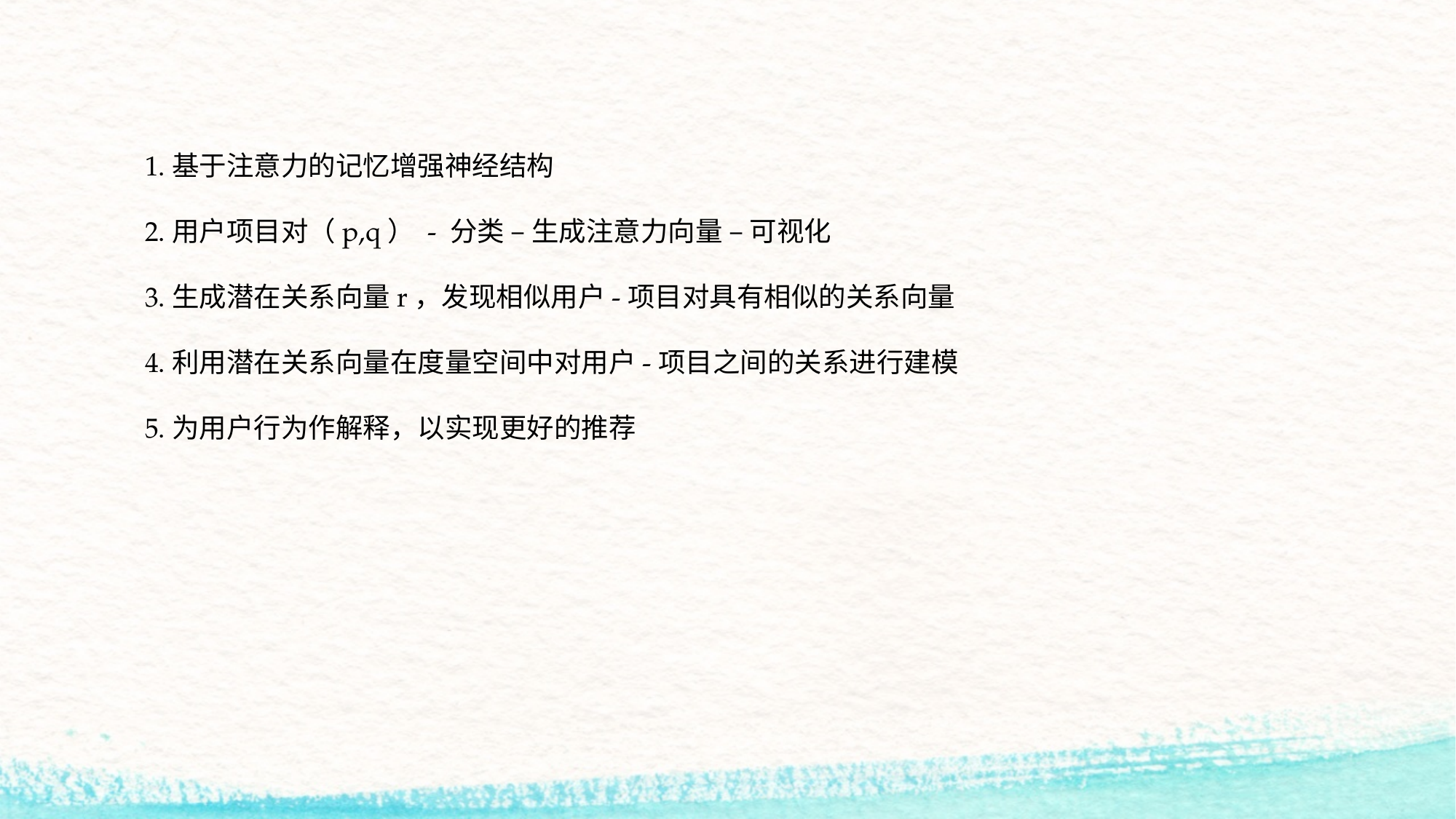

1.基于注意力的记忆增强神经结构

2.用户项目对（p,q） - 分类 – 生成注意力向量 – 可视化

3.生成潜在关系向量r，发现相似用户-项目对具有相似的关系向量

4.利用潜在关系向量在度量空间中对用户-项目之间的关系进行建模

5.为用户行为作解释，以实现更好的推荐